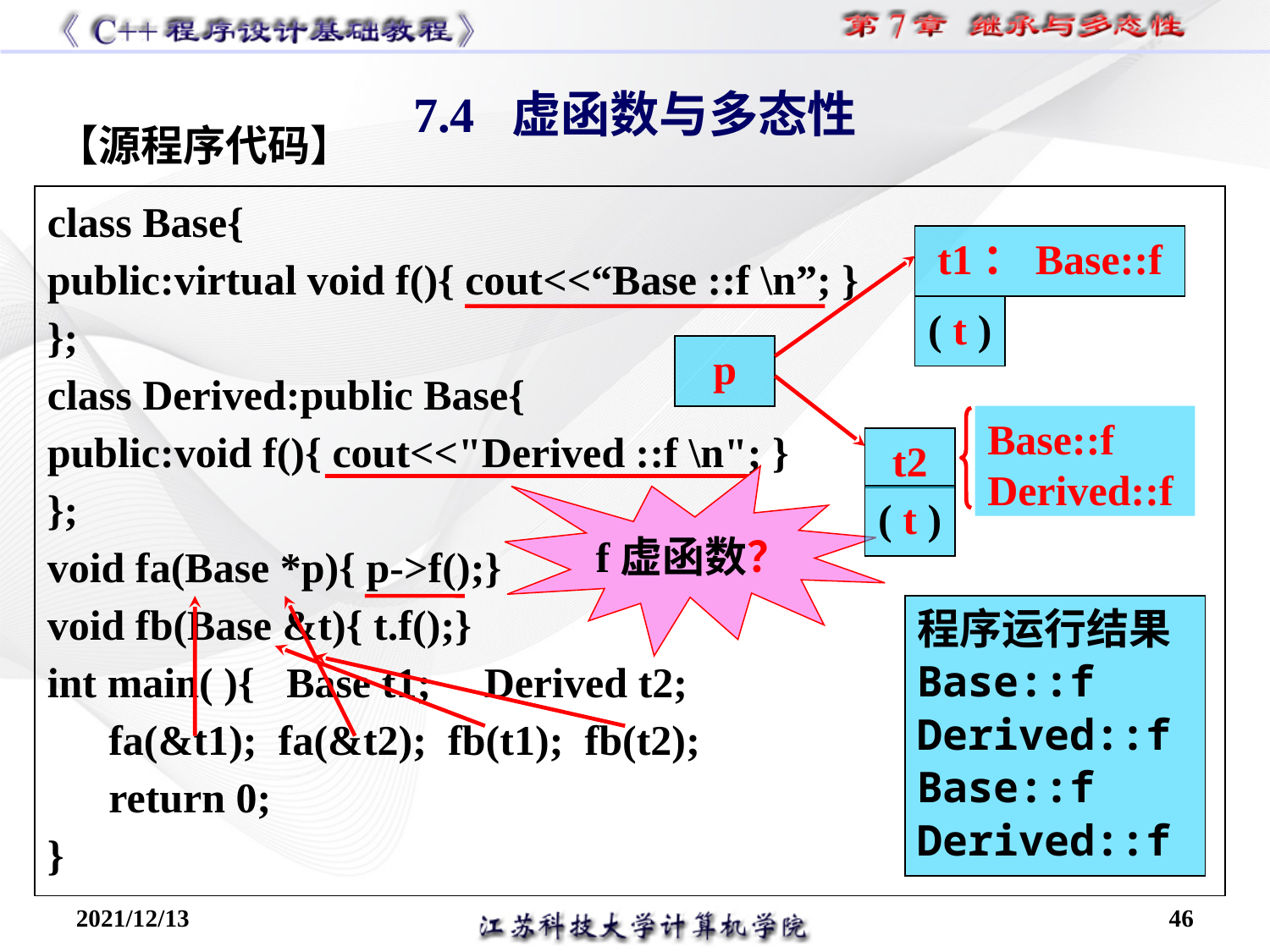

7.4  虚函数与多态性
【源程序代码】
class Base{
public:virtual void f(){ cout<<“Base ::f \n”; }
};
class Derived:public Base{
public:void f(){ cout<<"Derived ::f \n"; }
};
void fa(Base *p){ p->f();}
void fb(Base &t){ t.f();}
int main( ){   Base t1;     Derived t2;
fa(&t1);  fa(&t2);  fb(t1);  fb(t2);
return 0;
}
t1：Base::f

( t )

p

Base::f
Derived::f

t2
f虚函数？

( t )

程序运行结果
Base::f
Derived::f
Base::f
Derived::f